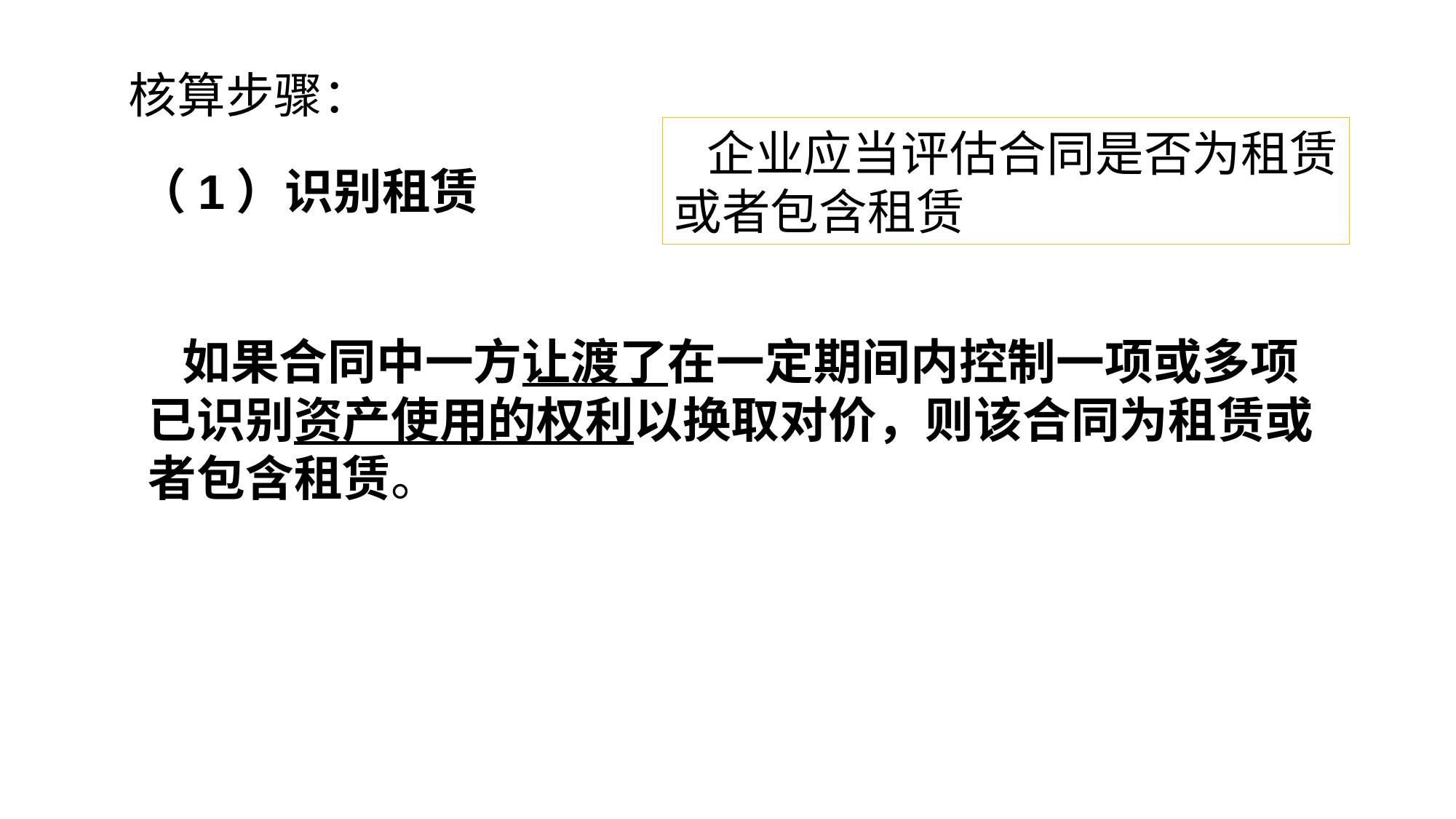

核算步骤：
  企业应当评估合同是否为租赁
或者包含租赁
（1）识别租赁
  如果合同中一方让渡了在一定期间内控制一项或多项已识别资产使用的权利以换取对价，则该合同为租赁或者包含租赁。